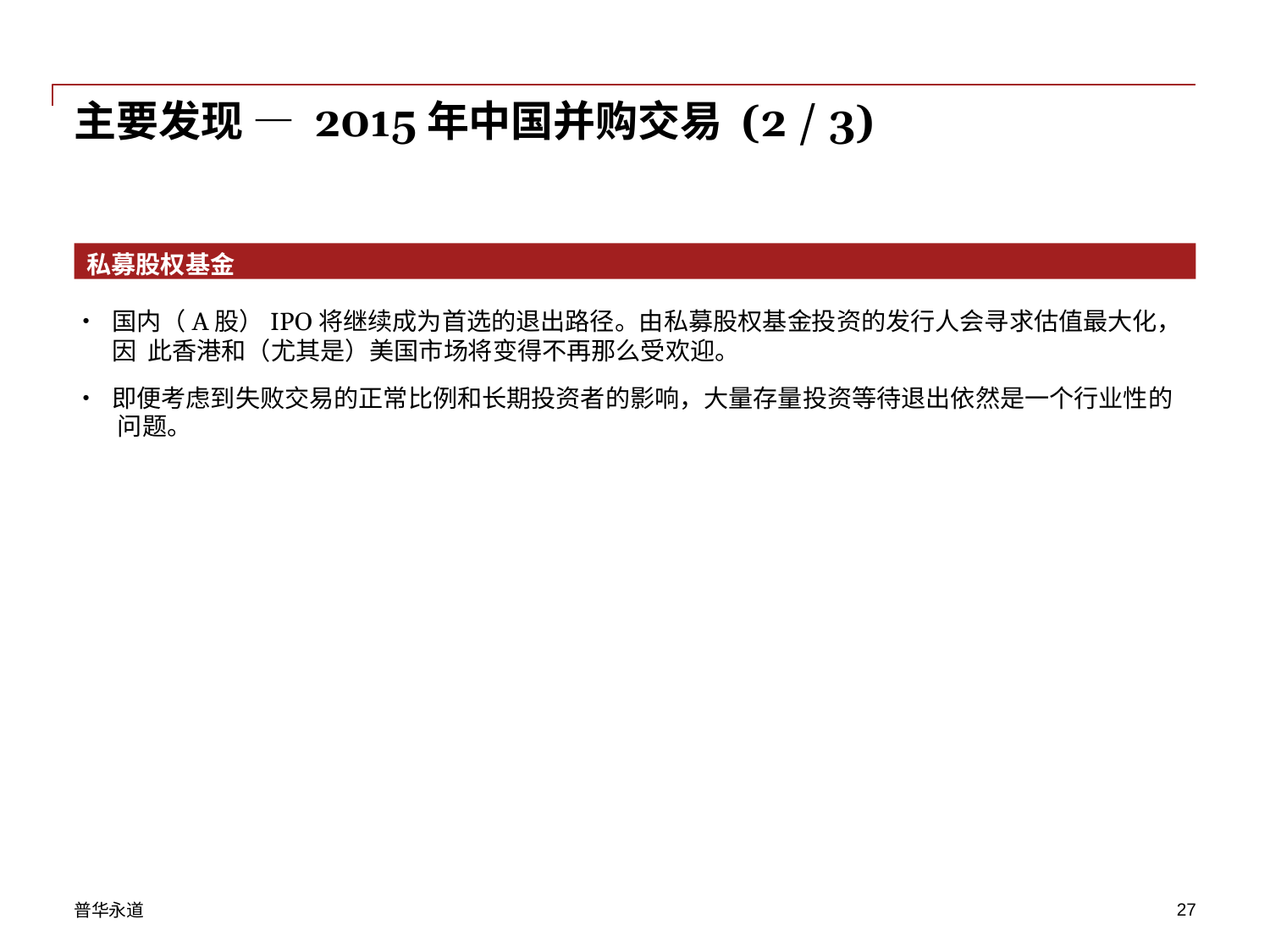

# 主要发现 — 2015年中国并购交易 (2 / 3)
私募股权基金
•	国内（A股）IPO将继续成为首选的退出路径。由私募股权基金投资的发行人会寻求估值最大化，因  此香港和（尤其是）美国市场将变得不再那么受欢迎。
•	即便考虑到失败交易的正常比例和长期投资者的影响，大量存量投资等待退出依然是一个行业性的  问题。
普华永道
27